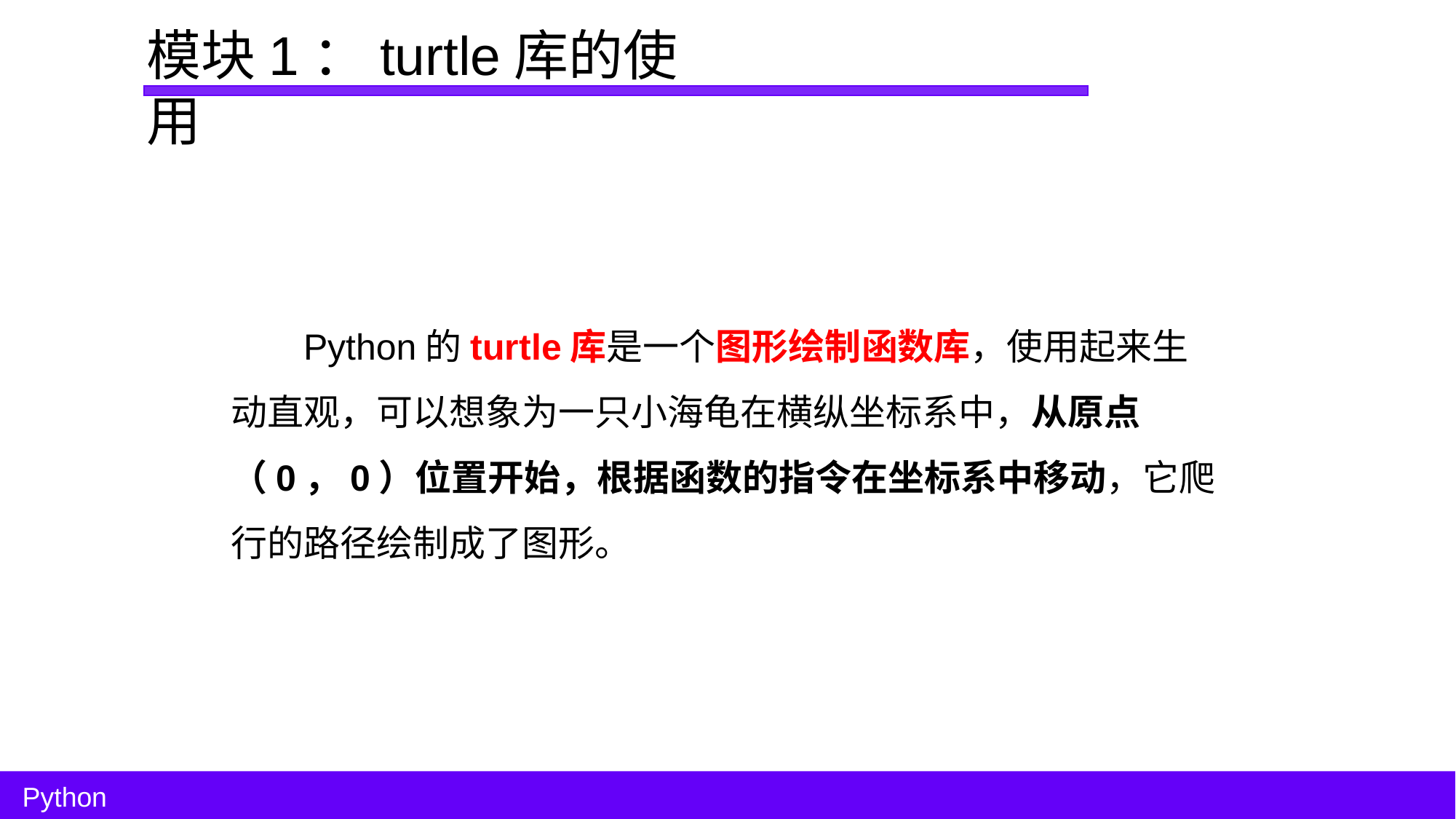

模块1：turtle库的使用
Python的turtle库是一个图形绘制函数库，使用起来生动直观，可以想象为一只小海龟在横纵坐标系中，从原点（0，0）位置开始，根据函数的指令在坐标系中移动，它爬行的路径绘制成了图形。